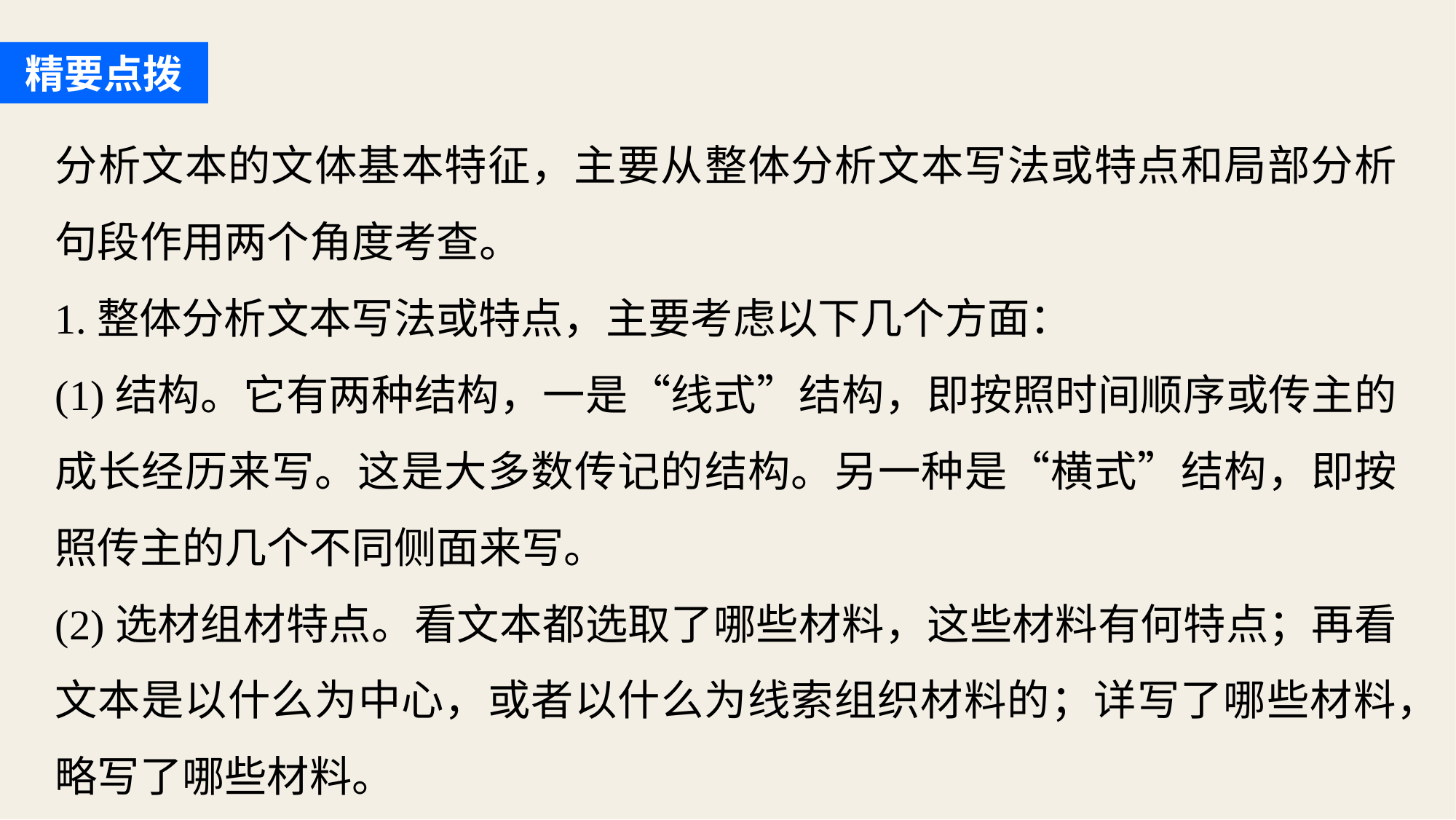

精要点拨
分析文本的文体基本特征，主要从整体分析文本写法或特点和局部分析句段作用两个角度考查。
1.整体分析文本写法或特点，主要考虑以下几个方面：
(1)结构。它有两种结构，一是“线式”结构，即按照时间顺序或传主的成长经历来写。这是大多数传记的结构。另一种是“横式”结构，即按照传主的几个不同侧面来写。
(2)选材组材特点。看文本都选取了哪些材料，这些材料有何特点；再看文本是以什么为中心，或者以什么为线索组织材料的；详写了哪些材料，略写了哪些材料。